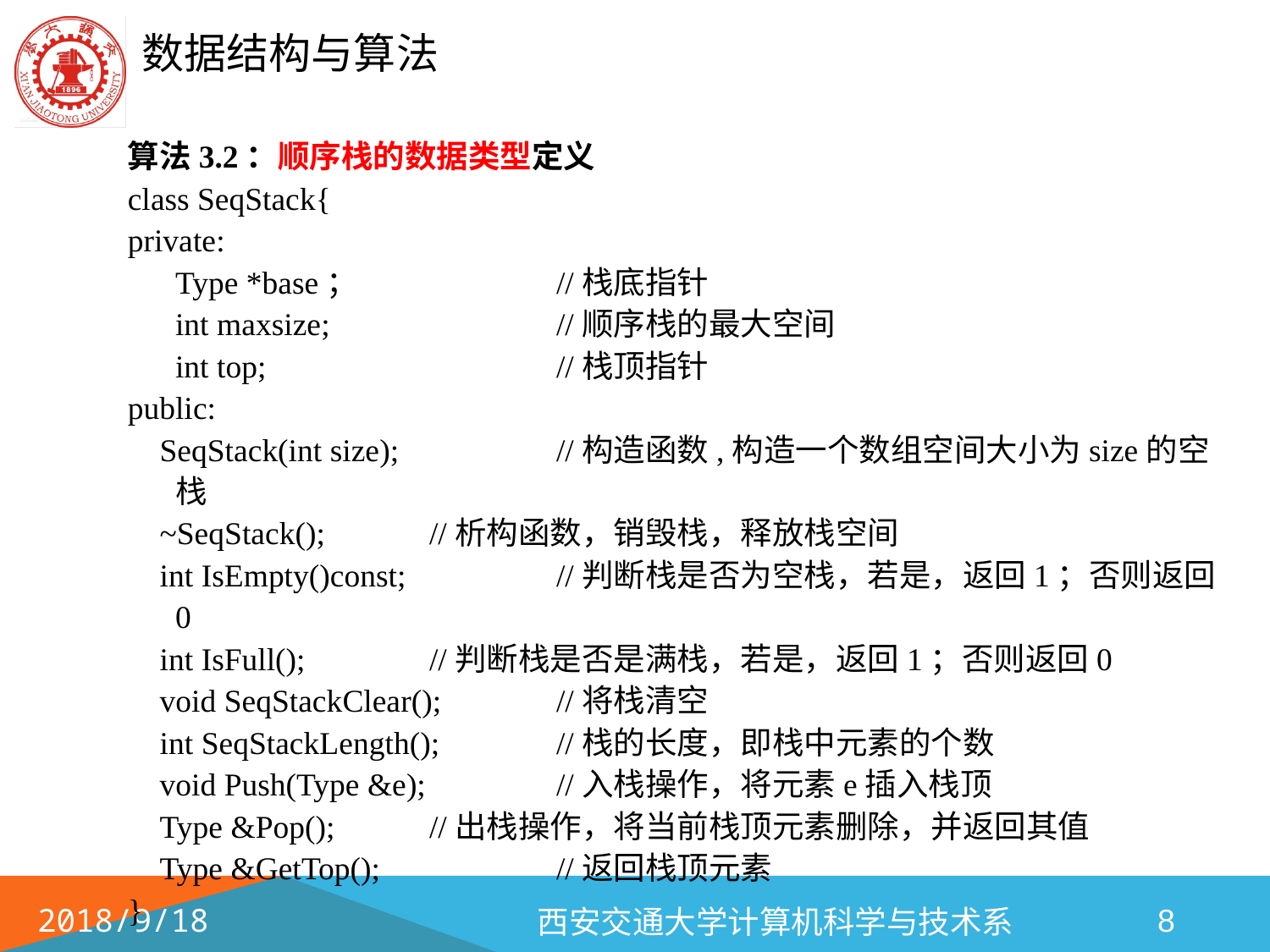

算法3.2：顺序栈的数据类型定义
class SeqStack{
private:
	Type *base；		//栈底指针
	int maxsize;             	//顺序栈的最大空间
	int top;        	 	//栈顶指针
public:
    SeqStack(int size);      	//构造函数,构造一个数组空间大小为size的空栈
    ~SeqStack();            	//析构函数，销毁栈，释放栈空间
    int IsEmpty()const;       	//判断栈是否为空栈，若是，返回1；否则返回0
    int IsFull();            	//判断栈是否是满栈，若是，返回1；否则返回0
    void SeqStackClear();    	//将栈清空
    int SeqStackLength();    	//栈的长度，即栈中元素的个数
    void Push(Type &e);      	//入栈操作，将元素e插入栈顶
    Type &Pop();           	//出栈操作，将当前栈顶元素删除，并返回其值
    Type &GetTop();         	//返回栈顶元素
}